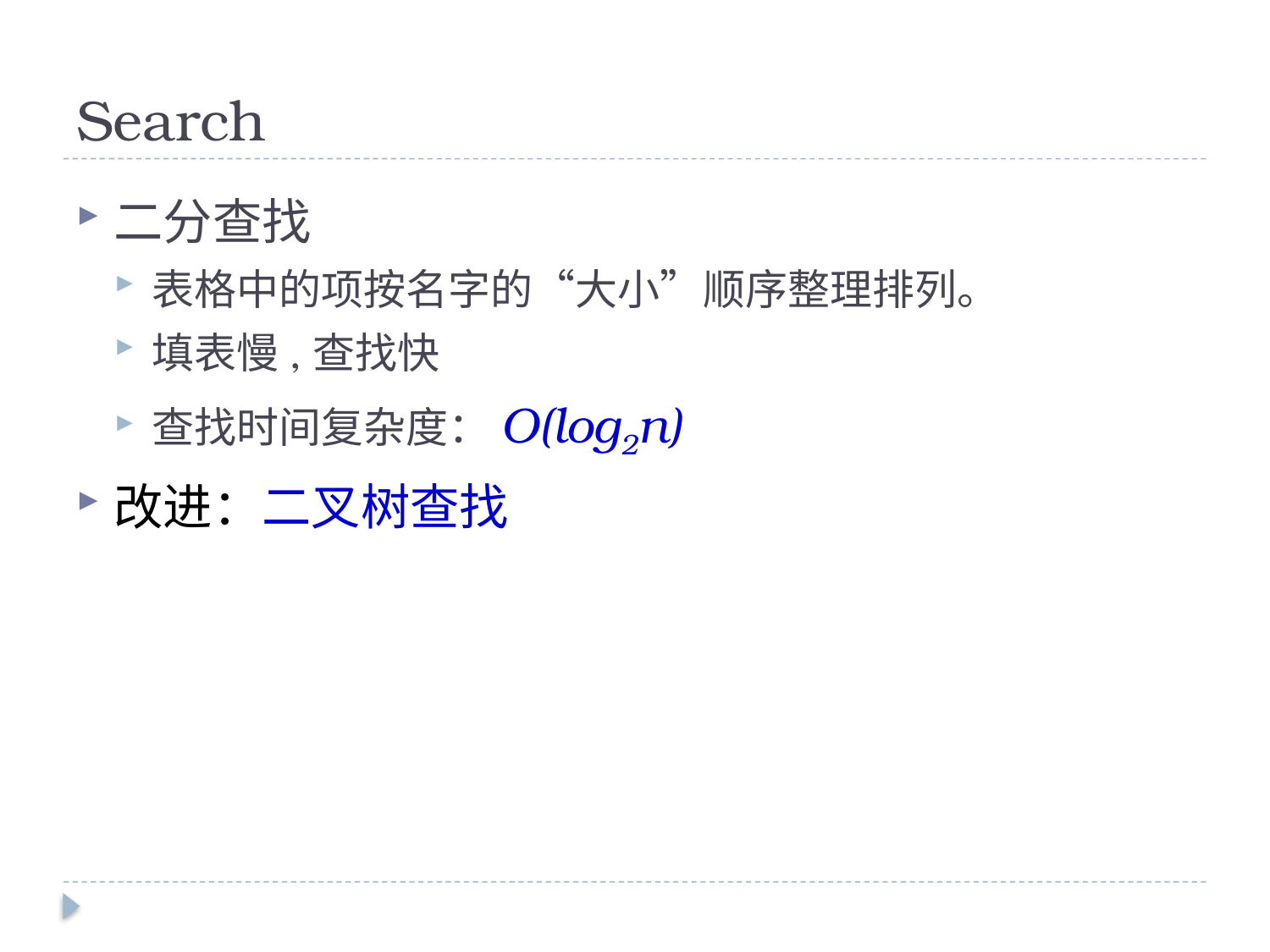

# Search
二分查找
表格中的项按名字的“大小”顺序整理排列。
填表慢,查找快
查找时间复杂度：O(log2n)
改进：二叉树查找

10